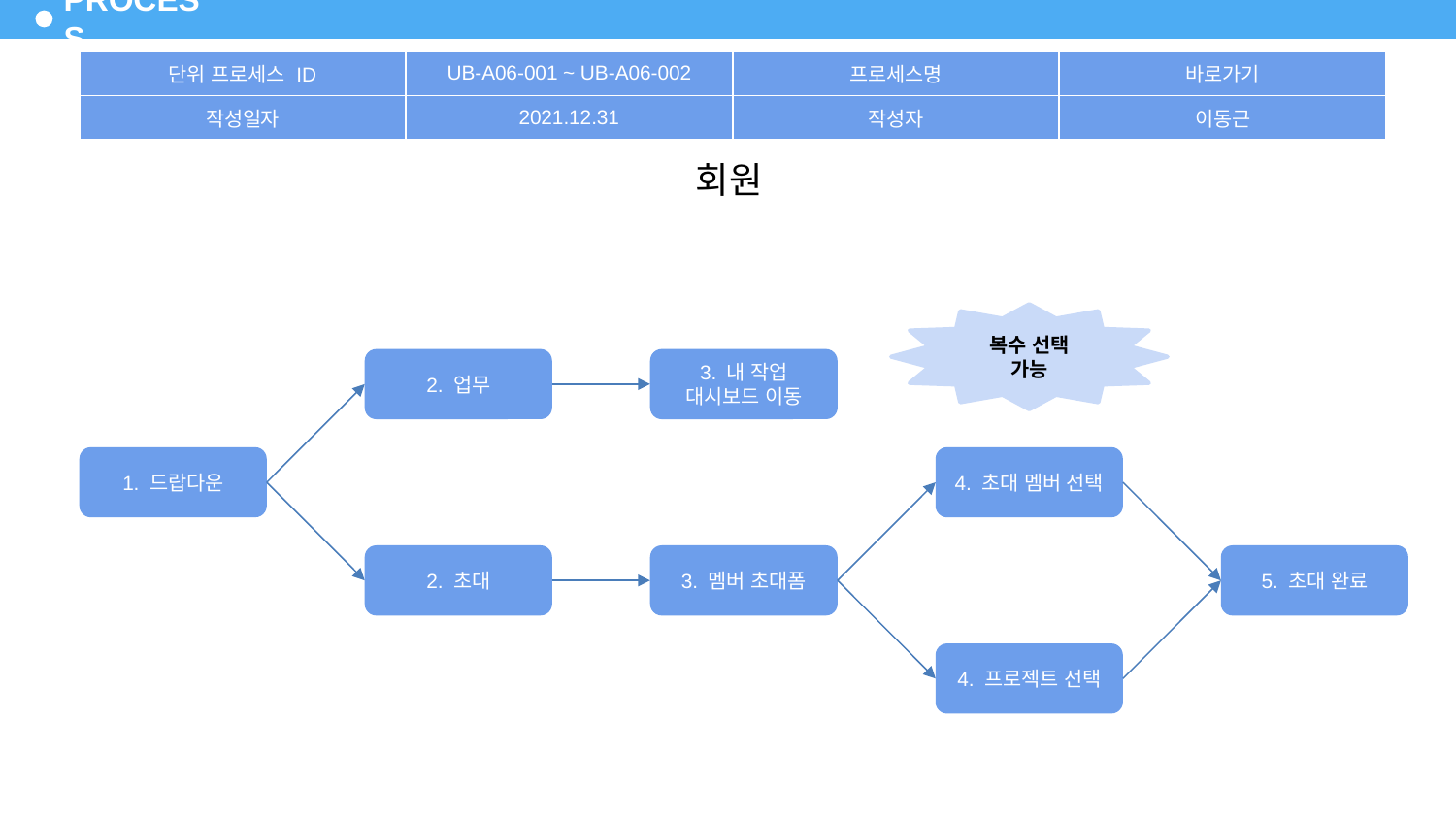

# PROCESS
| 단위 프로세스 ID | UB-A06-001 ~ UB-A06-002 | 프로세스명 | 바로가기 |
| --- | --- | --- | --- |
| 작성일자 | 2021.12.31 | 작성자 | 이동근 |
회원
복수 선택 가능
3. 내 작업 대시보드 이동
2. 업무
1. 드랍다운
4. 초대 멤버 선택
3. 멤버 초대폼
5. 초대 완료
2. 초대
4. 프로젝트 선택